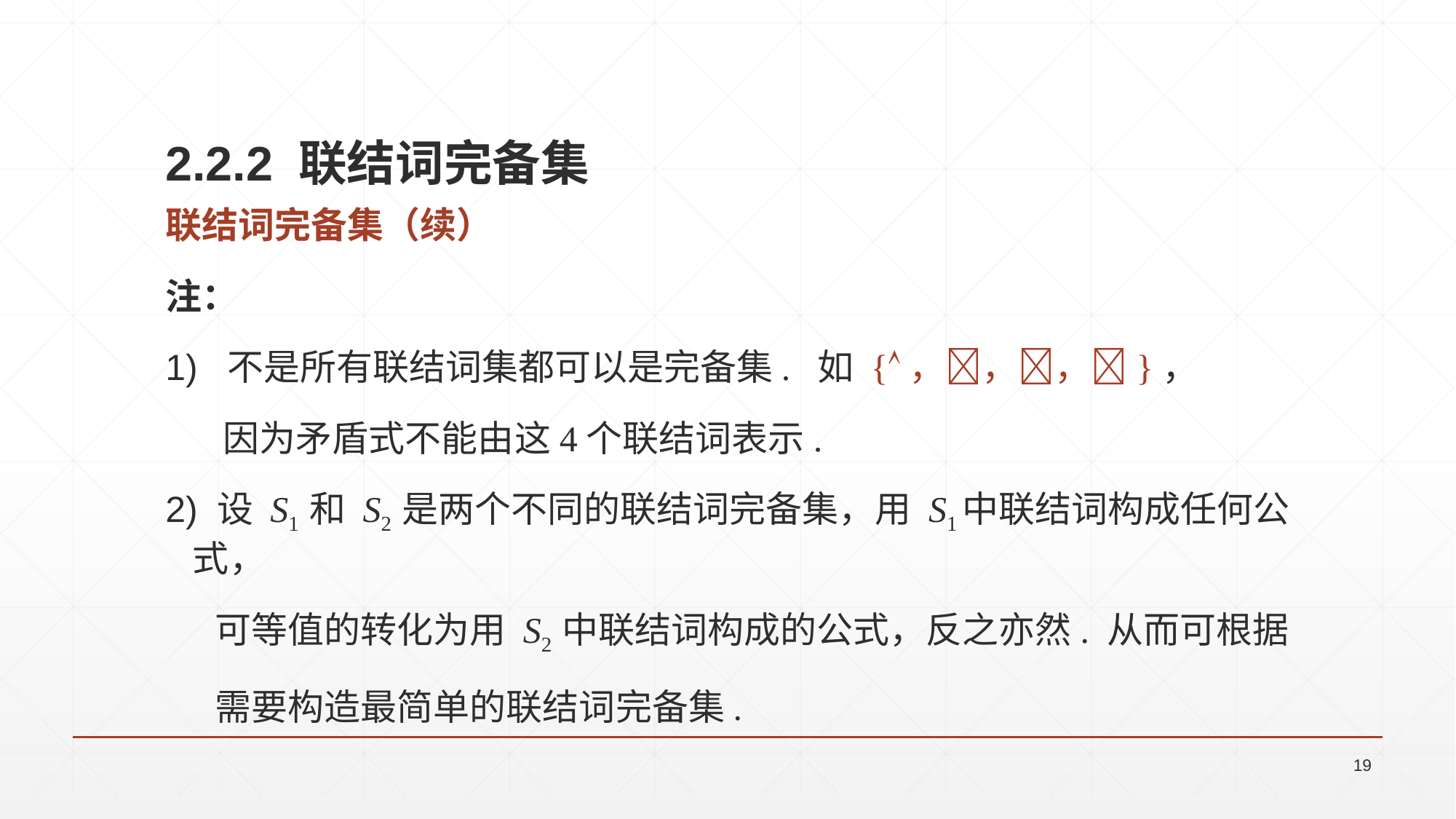

2.2.2 联结词完备集
联结词完备集（续）
注：
1)  不是所有联结词集都可以是完备集.  如 {∧，∨，→，↔}，
      因为矛盾式不能由这4个联结词表示.
2) 设 S1 和 S2 是两个不同的联结词完备集，用 S1中联结词构成任何公式，
     可等值的转化为用 S2 中联结词构成的公式，反之亦然. 从而可根据
     需要构造最简单的联结词完备集.

19